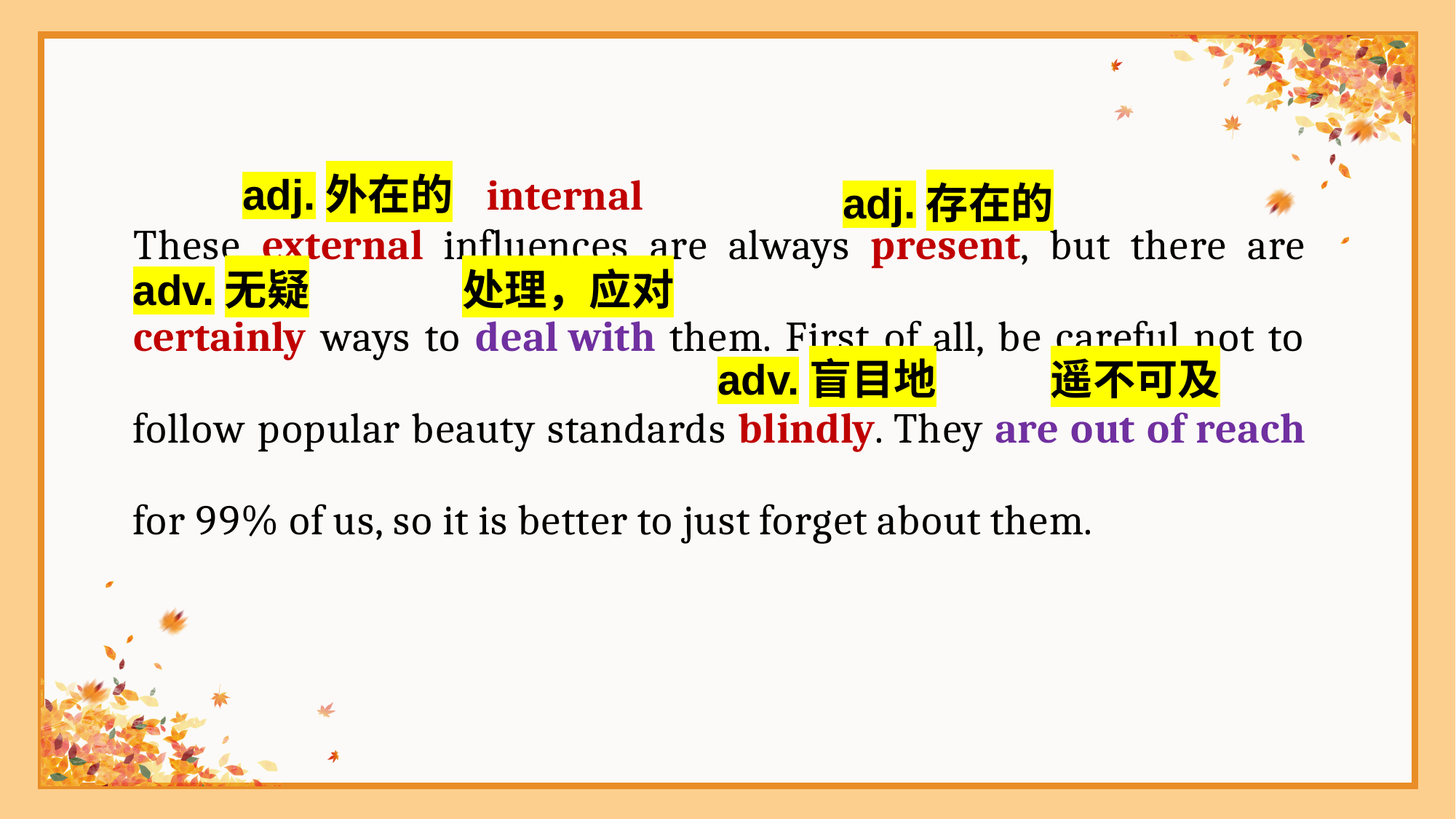

adj.外在的
internal
These external influences are always present, but there are certainly ways to deal with them. First of all, be careful not to follow popular beauty standards blindly. They are out of reach for 99% of us, so it is better to just forget about them.
adj.存在的
adv.无疑
处理，应对
adv.盲目地
遥不可及